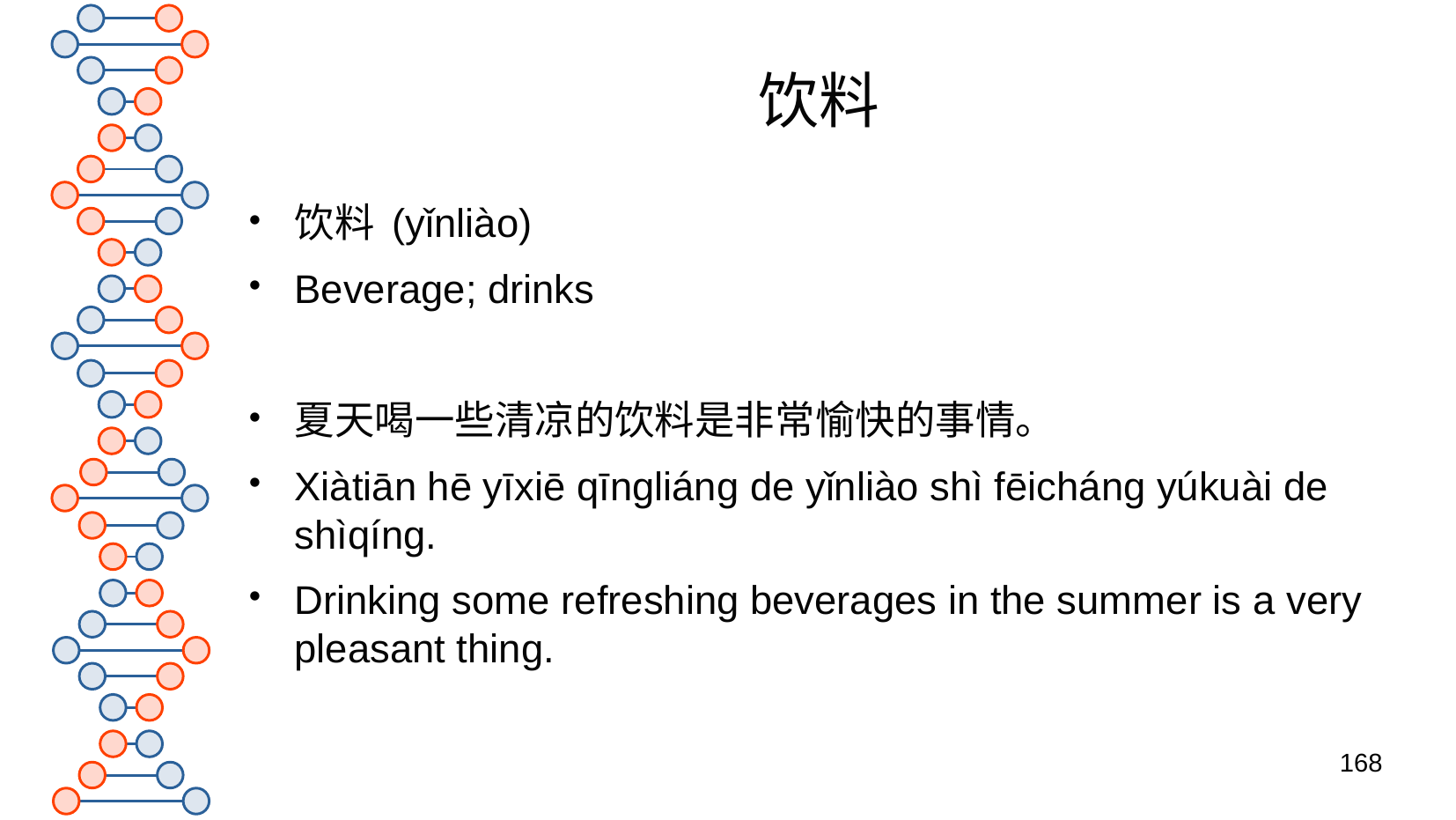

# 饮料
饮料 (yǐnliào)
Beverage; drinks

夏天喝一些清凉的饮料是非常愉快的事情。
Xiàtiān hē yīxiē qīngliáng de yǐnliào shì fēicháng yúkuài de shìqíng.
Drinking some refreshing beverages in the summer is a very pleasant thing.

168